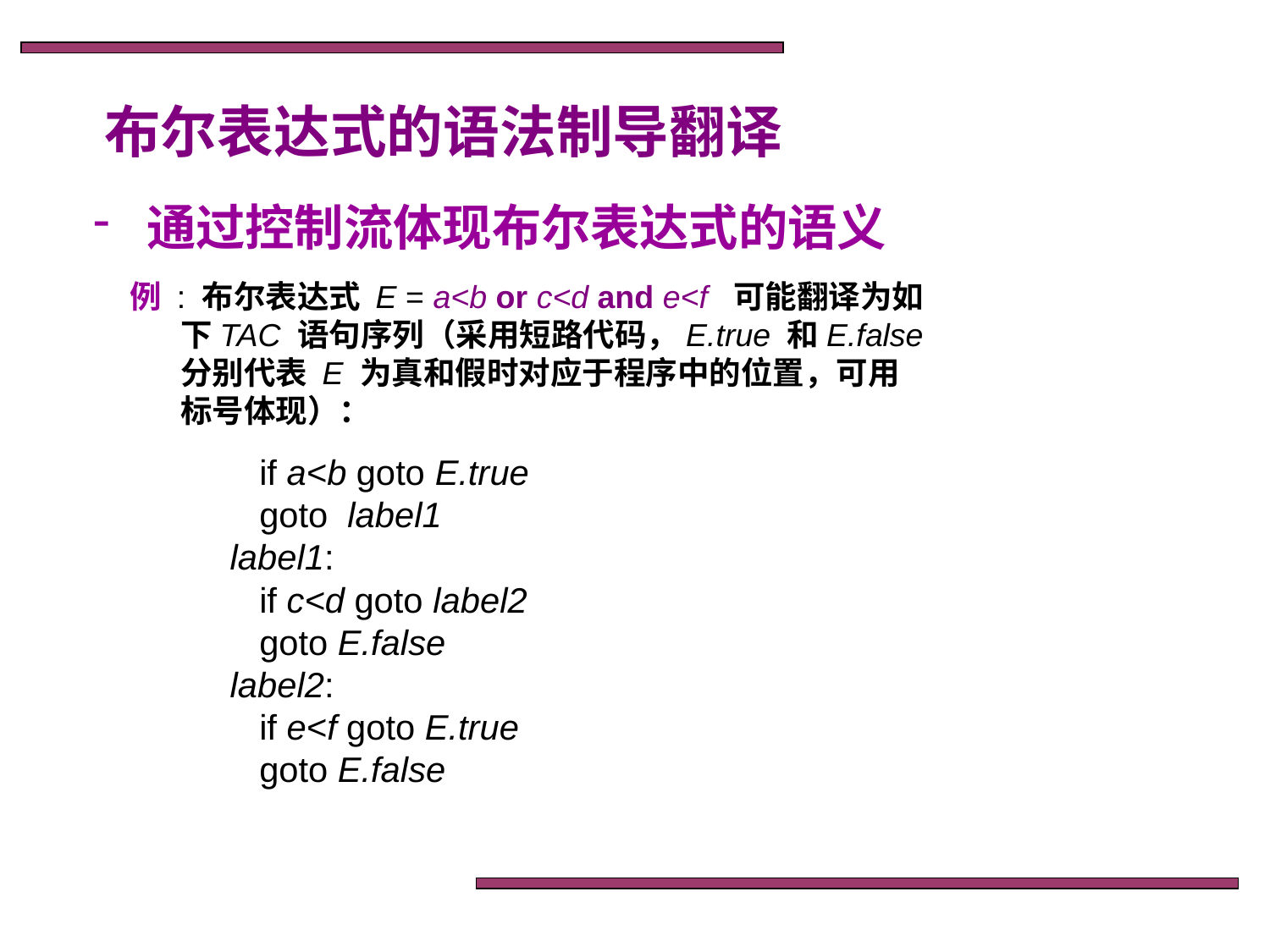

布尔表达式的语法制导翻译
 通过控制流体现布尔表达式的语义

    例 : 布尔表达式 E = a<b or c<d and e<f  可能翻译为如
           下TAC 语句序列（采用短路代码，E.true 和E.false
           分别代表 E 为真和假时对应于程序中的位置，可用
           标号体现）：

                 if a<b goto E.true
                 goto  label1
              label1:
                 if c<d goto label2
                 goto E.false
              label2:
                 if e<f goto E.true
                 goto E.false